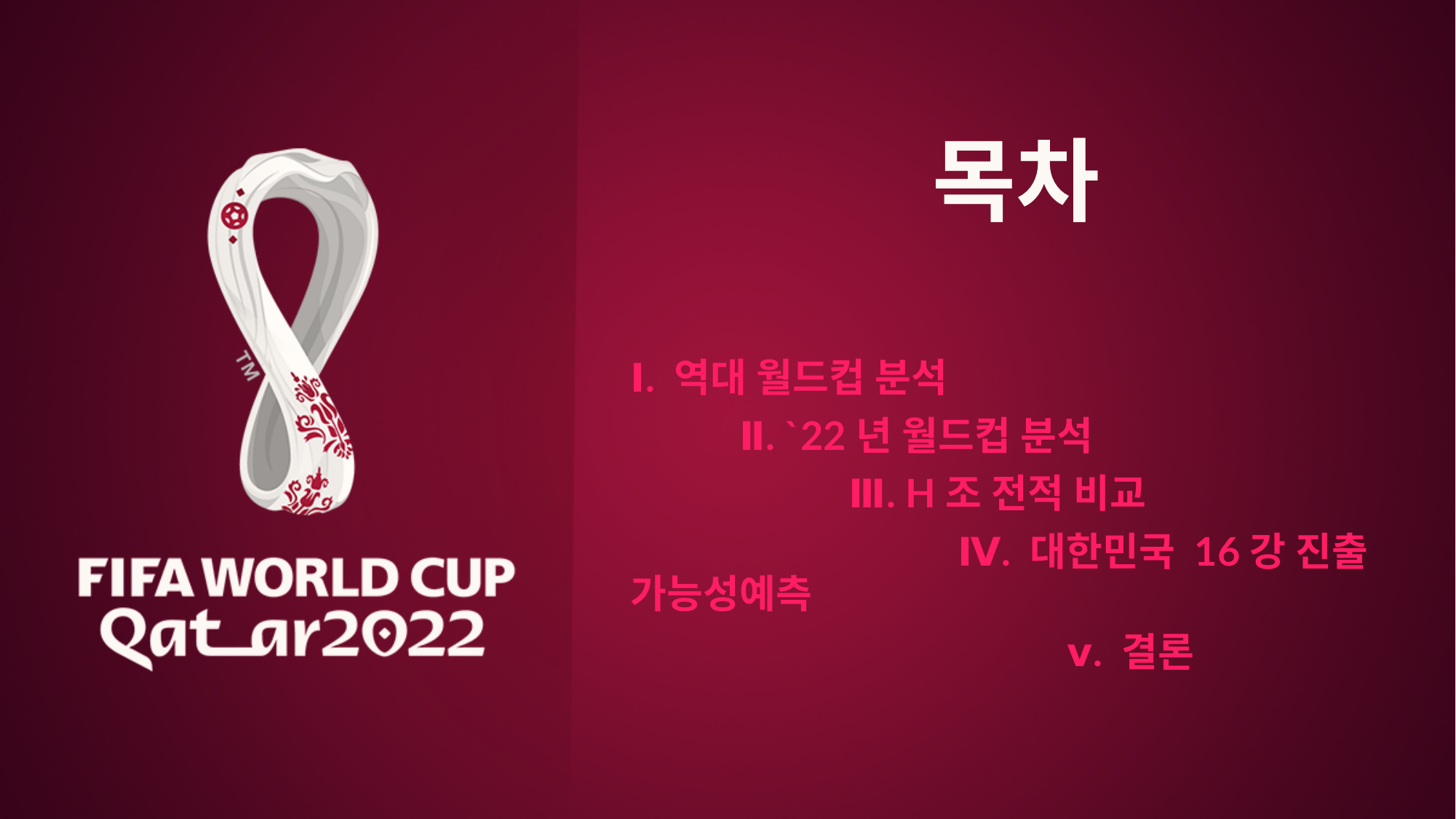

# 목차

Ⅰ. 역대 월드컵 분석
	Ⅱ. `22년 월드컵 분석
		Ⅲ. H조 전적 비교
			Ⅳ. 대한민국 16강 진출 가능성예측
				ⅴ. 결론